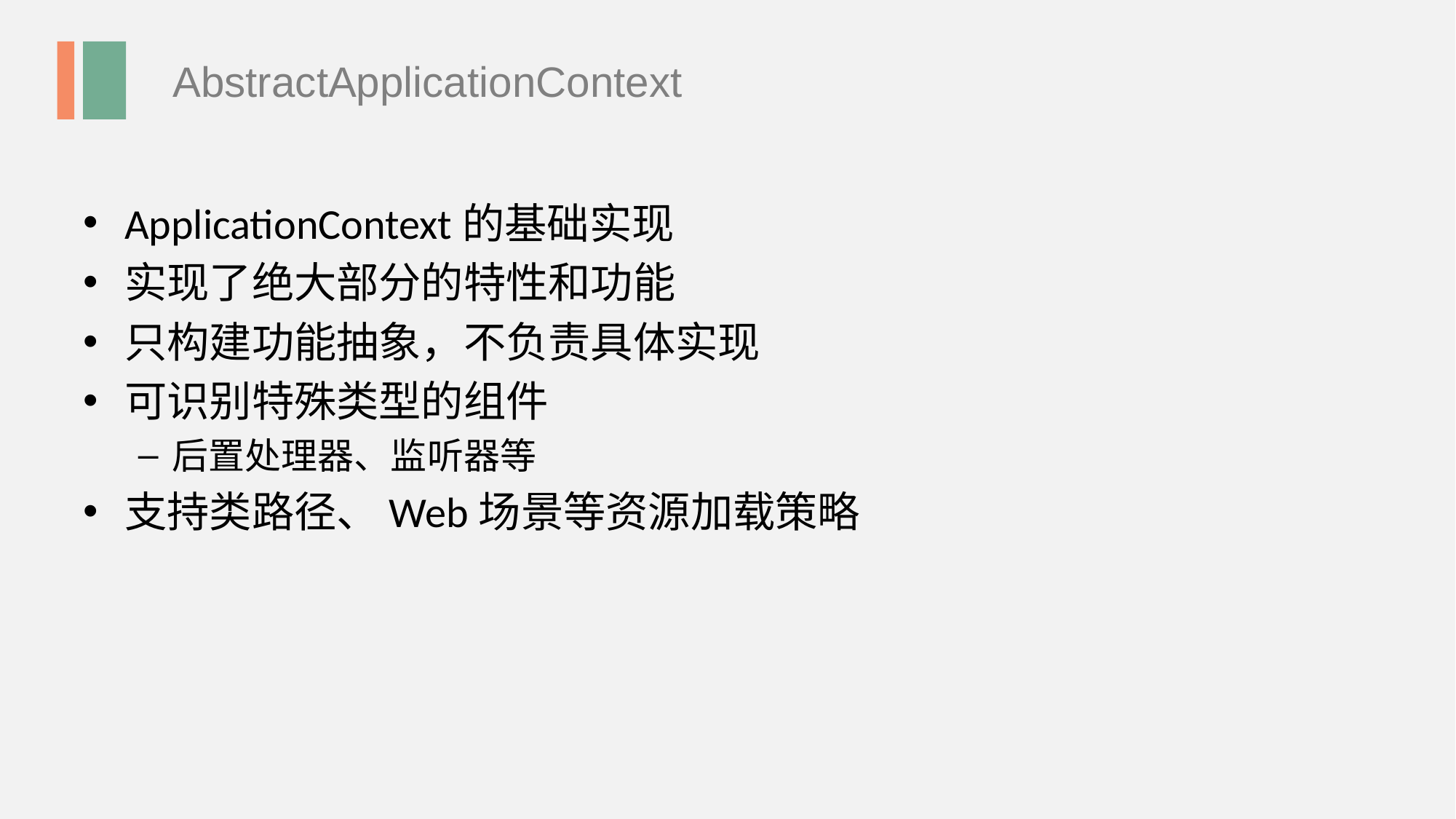

AbstractApplicationContext
ApplicationContext的基础实现
实现了绝大部分的特性和功能
只构建功能抽象，不负责具体实现
可识别特殊类型的组件
后置处理器、监听器等
支持类路径、Web场景等资源加载策略